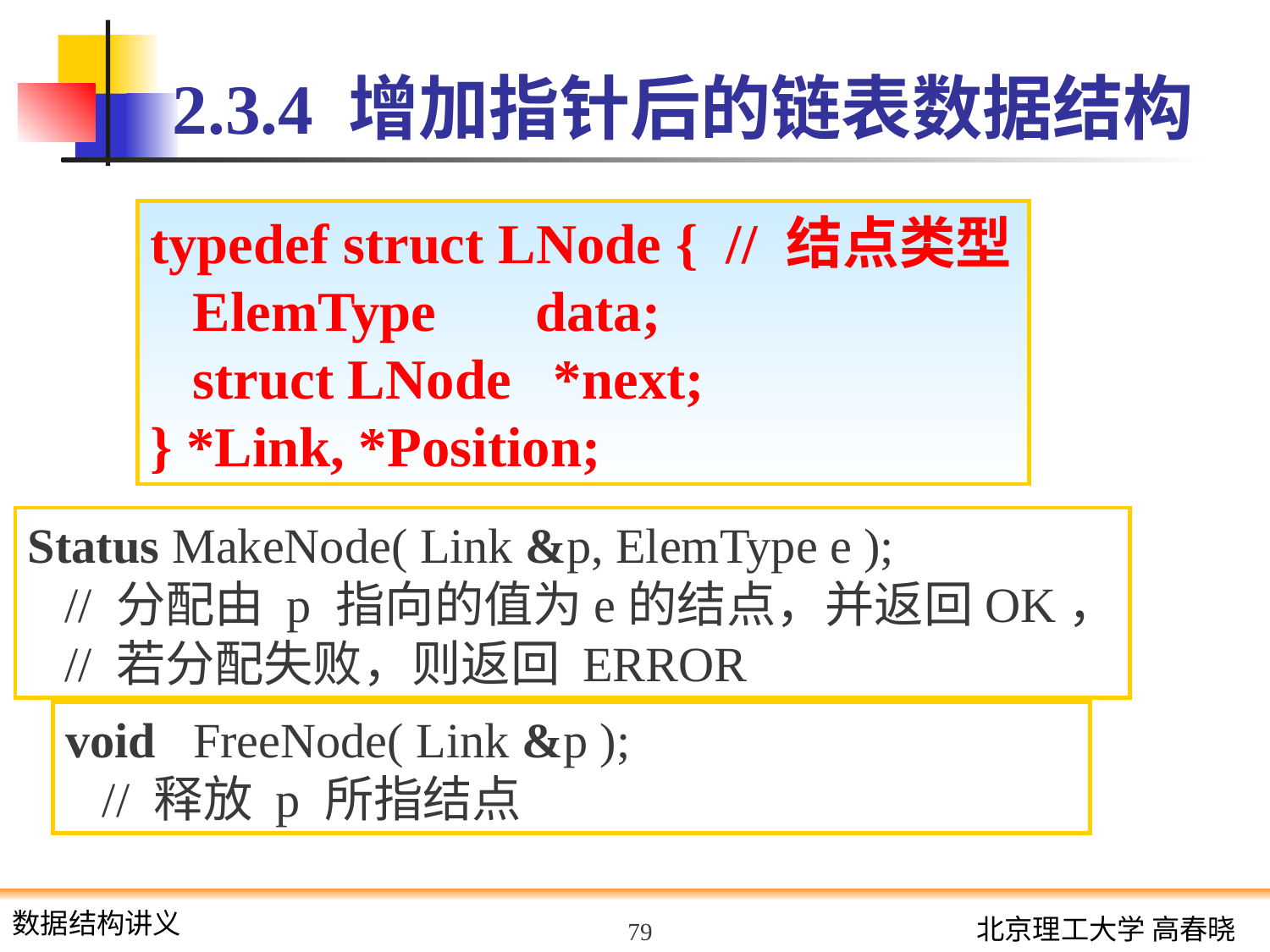

# 2.3.4 增加指针后的链表数据结构
typedef struct LNode {  // 结点类型
   ElemType       data;
   struct LNode   *next;
} *Link, *Position;
Status MakeNode( Link &p, ElemType e );
   // 分配由 p 指向的值为e的结点，并返回OK，
   // 若分配失败，则返回 ERROR
void   FreeNode( Link &p );
   // 释放 p 所指结点
79